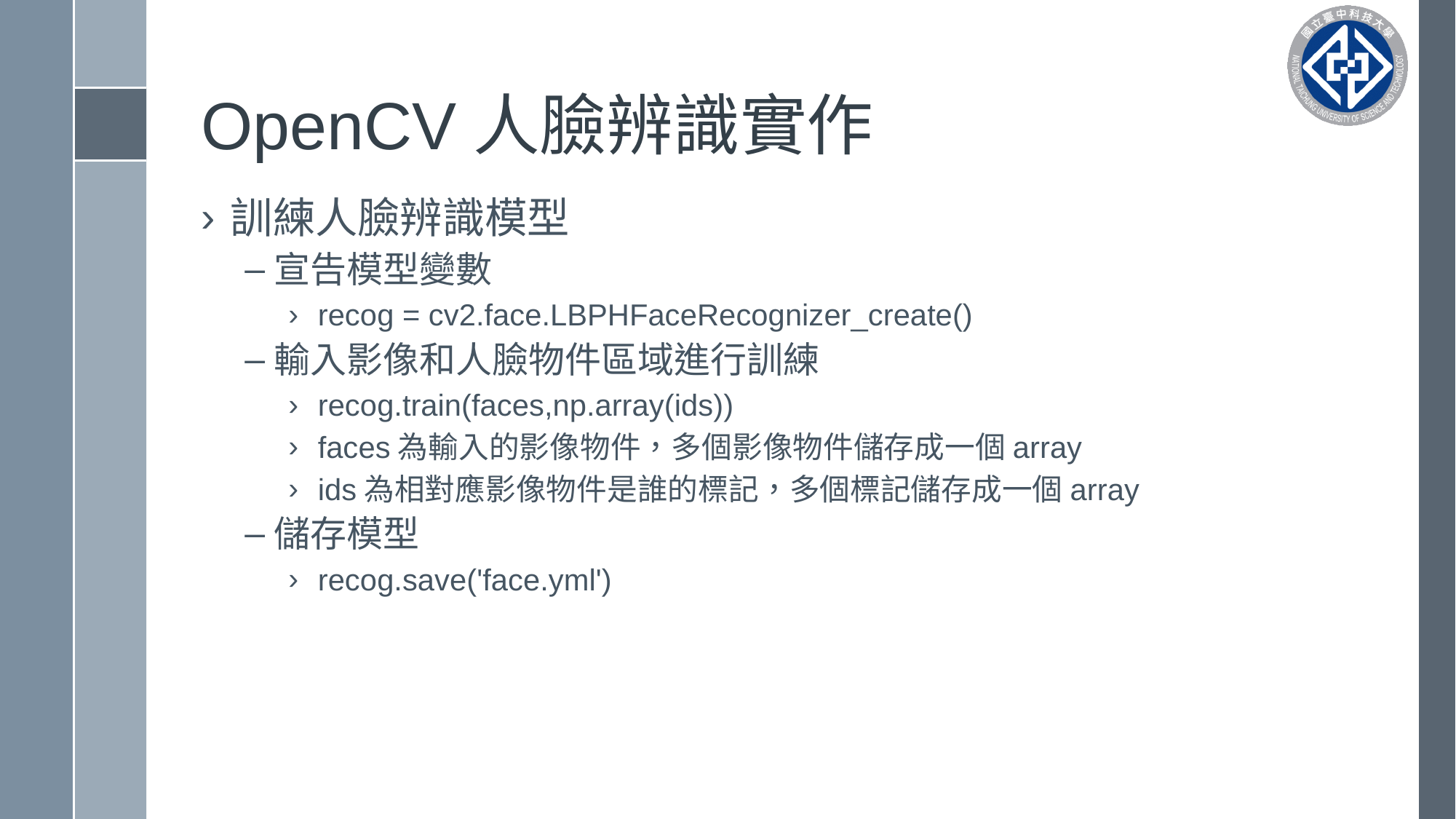

# OpenCV人臉辨識實作
訓練人臉辨識模型
宣告模型變數
recog = cv2.face.LBPHFaceRecognizer_create()
輸入影像和人臉物件區域進行訓練
recog.train(faces,np.array(ids))
faces為輸入的影像物件，多個影像物件儲存成一個array
ids為相對應影像物件是誰的標記，多個標記儲存成一個array
儲存模型
recog.save('face.yml')